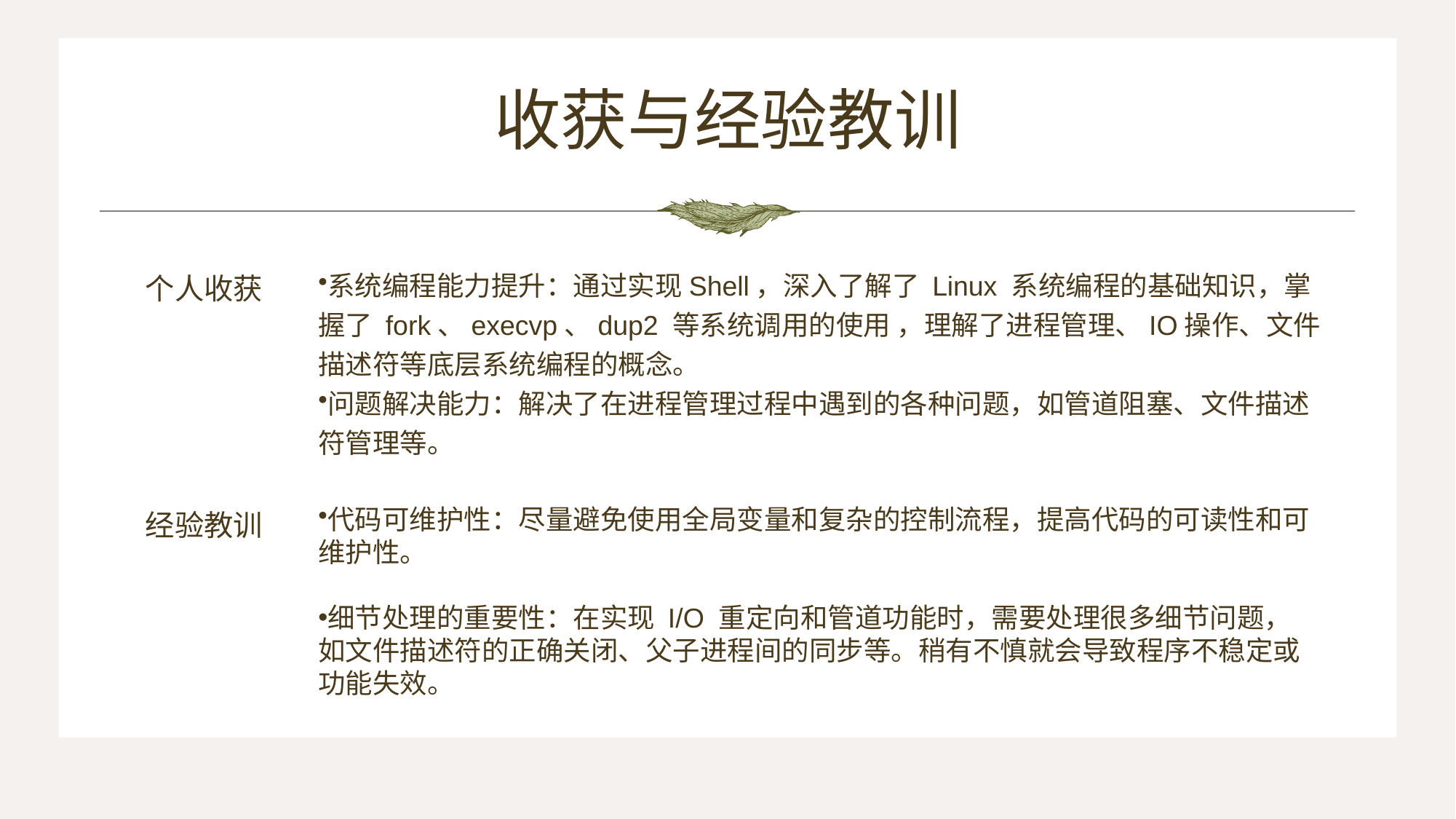

# 收获与经验教训
系统编程能力提升：通过实现Shell，深入了解了 Linux 系统编程的基础知识，掌握了 fork、execvp、dup2 等系统调用的使用 ，理解了进程管理、IO操作、文件描述符等底层系统编程的概念。
问题解决能力：解决了在进程管理过程中遇到的各种问题，如管道阻塞、文件描述符管理等。

个人收获
经验教训
代码可维护性：尽量避免使用全局变量和复杂的控制流程，提高代码的可读性和可维护性。

细节处理的重要性：在实现 I/O 重定向和管道功能时，需要处理很多细节问题，如文件描述符的正确关闭、父子进程间的同步等。稍有不慎就会导致程序不稳定或功能失效。